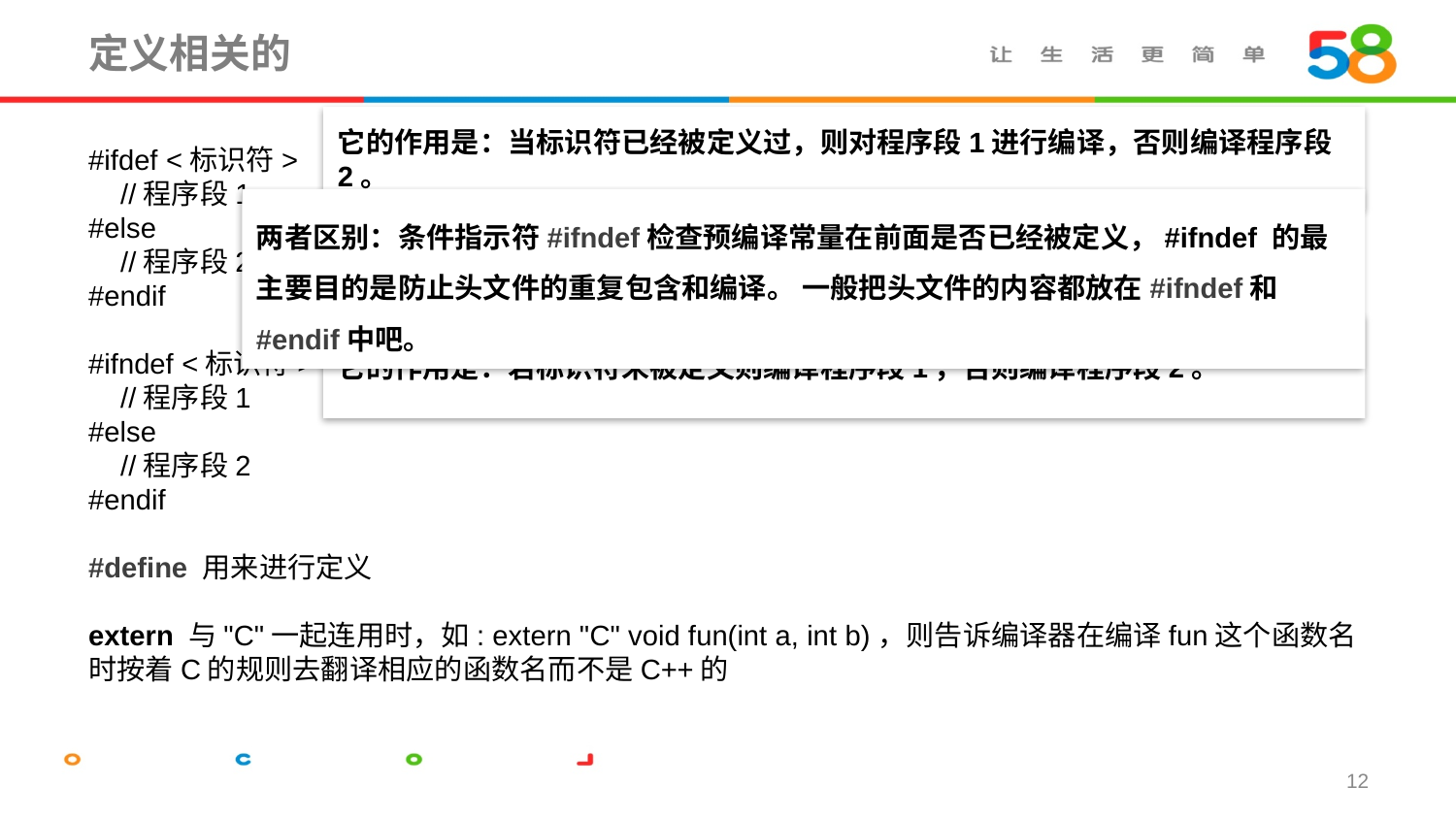

# 定义相关的
它的作用是：当标识符已经被定义过，则对程序段1进行编译，否则编译程序段2。
#ifdef <标识符>
    //程序段1
#else
    //程序段2
#endif

#ifndef <标识符>
    //程序段1
#else
    //程序段2
#endif

#define 用来进行定义

extern 与"C"一起连用时，如: extern "C" void fun(int a, int b)，则告诉编译器在编译fun这个函数名时按着C的规则去翻译相应的函数名而不是C++的

两者区别：条件指示符#ifndef检查预编译常量在前面是否已经被定义，#ifndef 的最主要目的是防止头文件的重复包含和编译。 一般把头文件的内容都放在#ifndef和#endif中吧。
它的作用是：若标识符未被定义则编译程序段1，否则编译程序段2。
12